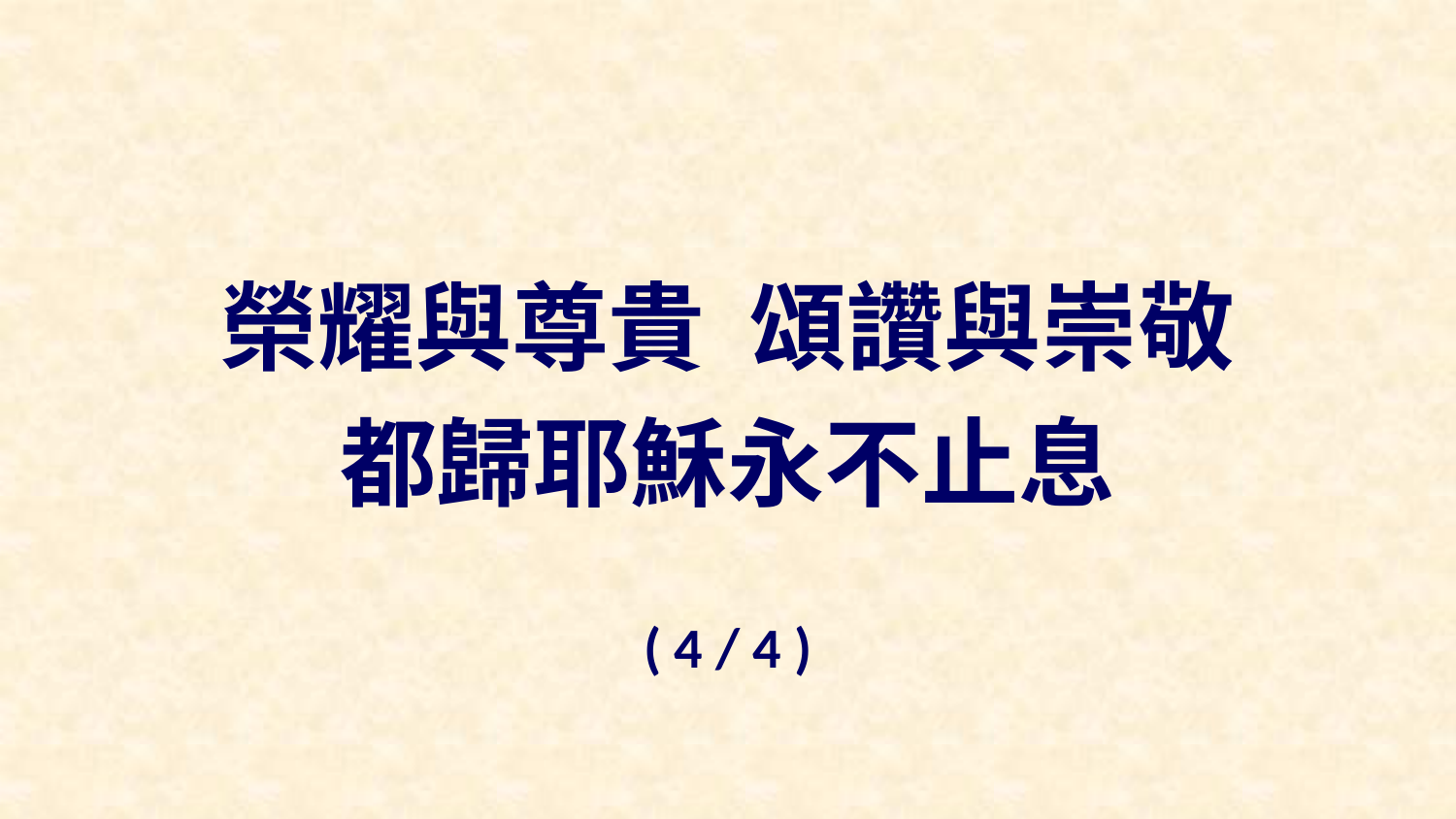

榮耀與尊貴  頌讚與崇敬
都歸耶穌永不止息
( 4 / 4 )